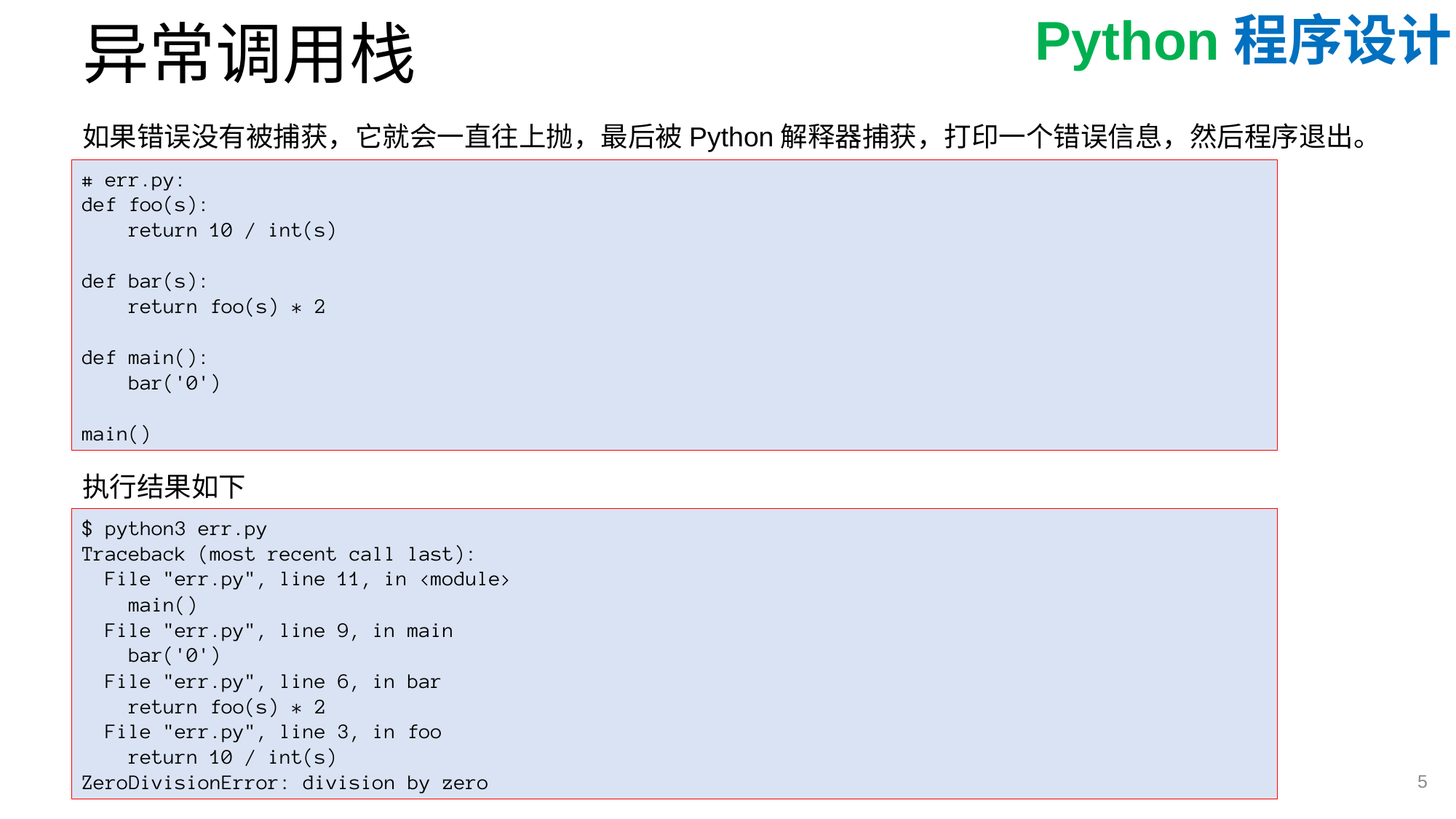

# 异常调用栈
如果错误没有被捕获，它就会一直往上抛，最后被Python解释器捕获，打印一个错误信息，然后程序退出。
# err.py:
def foo(s):
    return 10 / int(s)

def bar(s):
    return foo(s) * 2

def main():
    bar('0')

main()
执行结果如下
$ python3 err.py
Traceback (most recent call last):
  File "err.py", line 11, in <module>
    main()
  File "err.py", line 9, in main
    bar('0')
  File "err.py", line 6, in bar
    return foo(s) * 2
  File "err.py", line 3, in foo
    return 10 / int(s)
ZeroDivisionError: division by zero
5